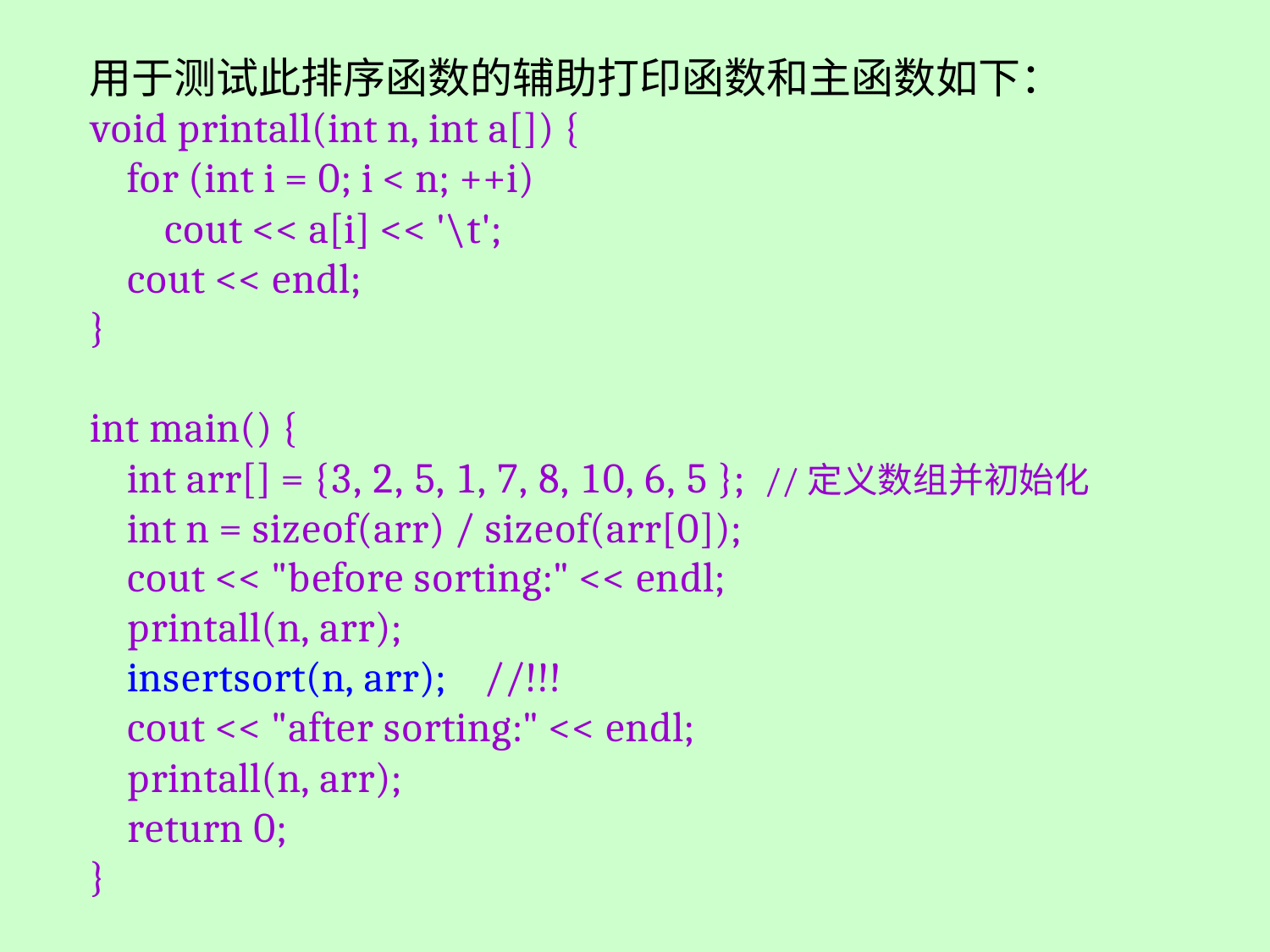

用于测试此排序函数的辅助打印函数和主函数如下：
void printall(int n, int a[]) {
    for (int i = 0; i < n; ++i)
        cout << a[i] << '\t';
    cout << endl;
}

int main() {
    int arr[] = {3, 2, 5, 1, 7, 8, 10, 6, 5 };  //定义数组并初始化
    int n = sizeof(arr) / sizeof(arr[0]);
    cout << "before sorting:" << endl;
    printall(n, arr);
    insertsort(n, arr);    //!!!
    cout << "after sorting:" << endl;
    printall(n, arr);
    return 0;
}
60